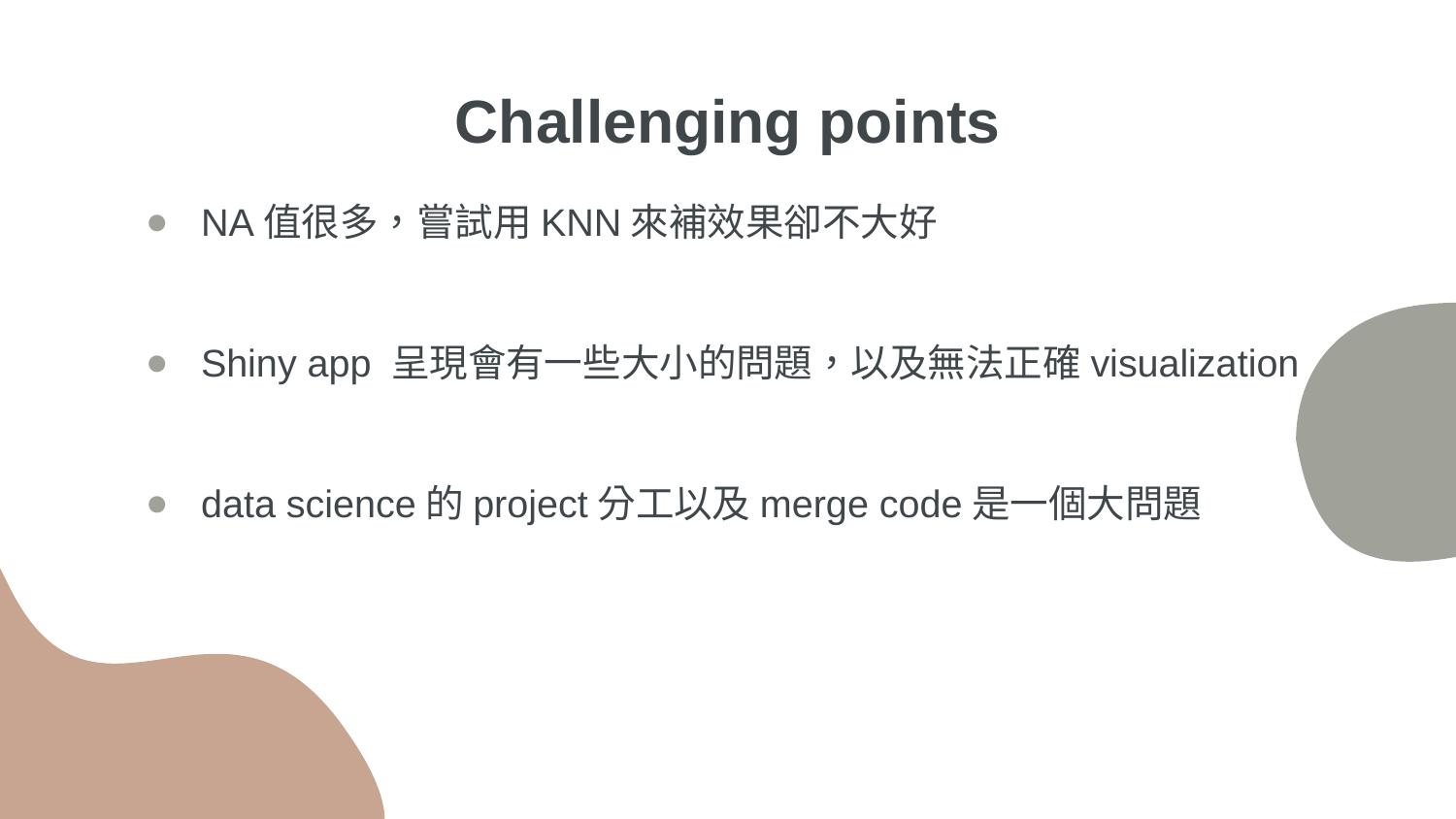

# Challenging points
NA值很多，嘗試用KNN來補效果卻不大好

Shiny app 呈現會有一些大小的問題，以及無法正確visualization

data science的project分工以及merge code是一個大問題